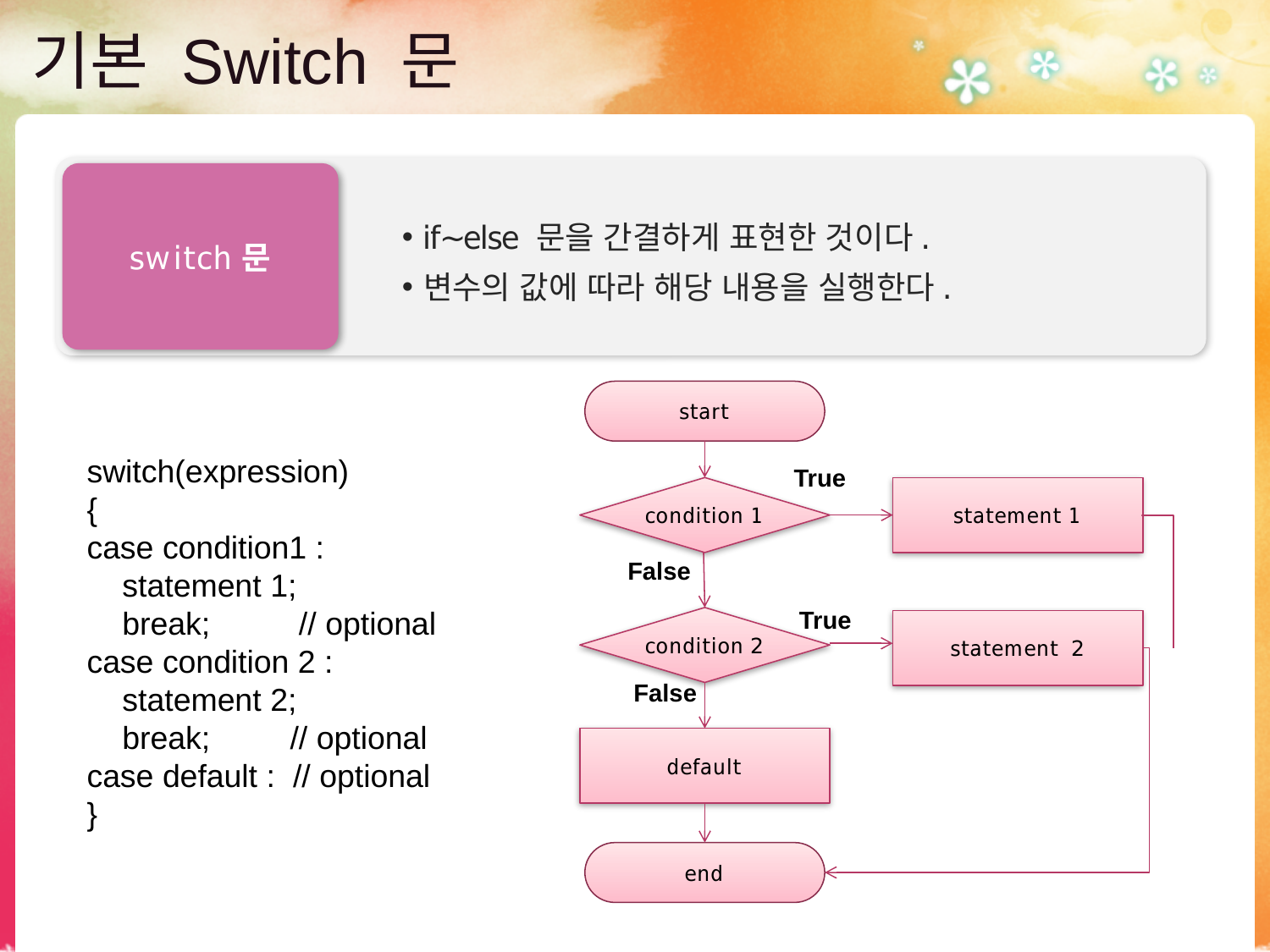

# 기본 Switch 문

if~else 문을 간결하게 표현한 것이다.
변수의 값에 따라 해당 내용을 실행한다.
switch문
Start
start
switch(expression)
{
case condition1 :
    statement 1;
    break;          // optional
case condition 2 :
    statement 2;
    break;         // optional
case default :  // optional
}
True
condition 1
statement 1
False
True
condition 2
statement  2
False
default
end